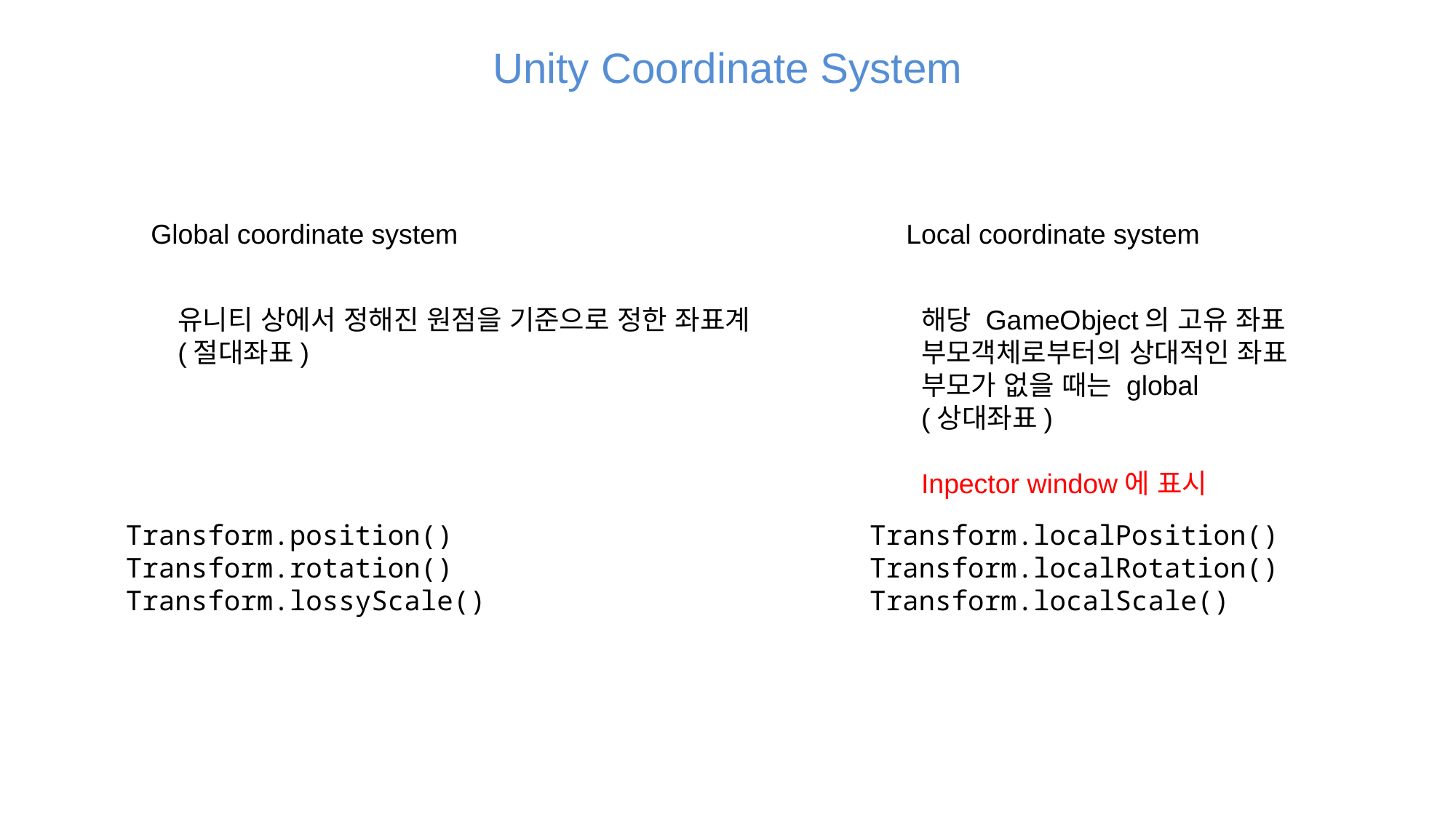

# Unity Coordinate System
Global coordinate system
Local coordinate system
유니티 상에서 정해진 원점을 기준으로 정한 좌표계
(절대좌표)
해당 GameObject의 고유 좌표
부모객체로부터의 상대적인 좌표
부모가 없을 때는 global
(상대좌표)

Inpector window에 표시
Transform.position()
Transform.rotation()
Transform.lossyScale()
Transform.localPosition()
Transform.localRotation()
Transform.localScale()